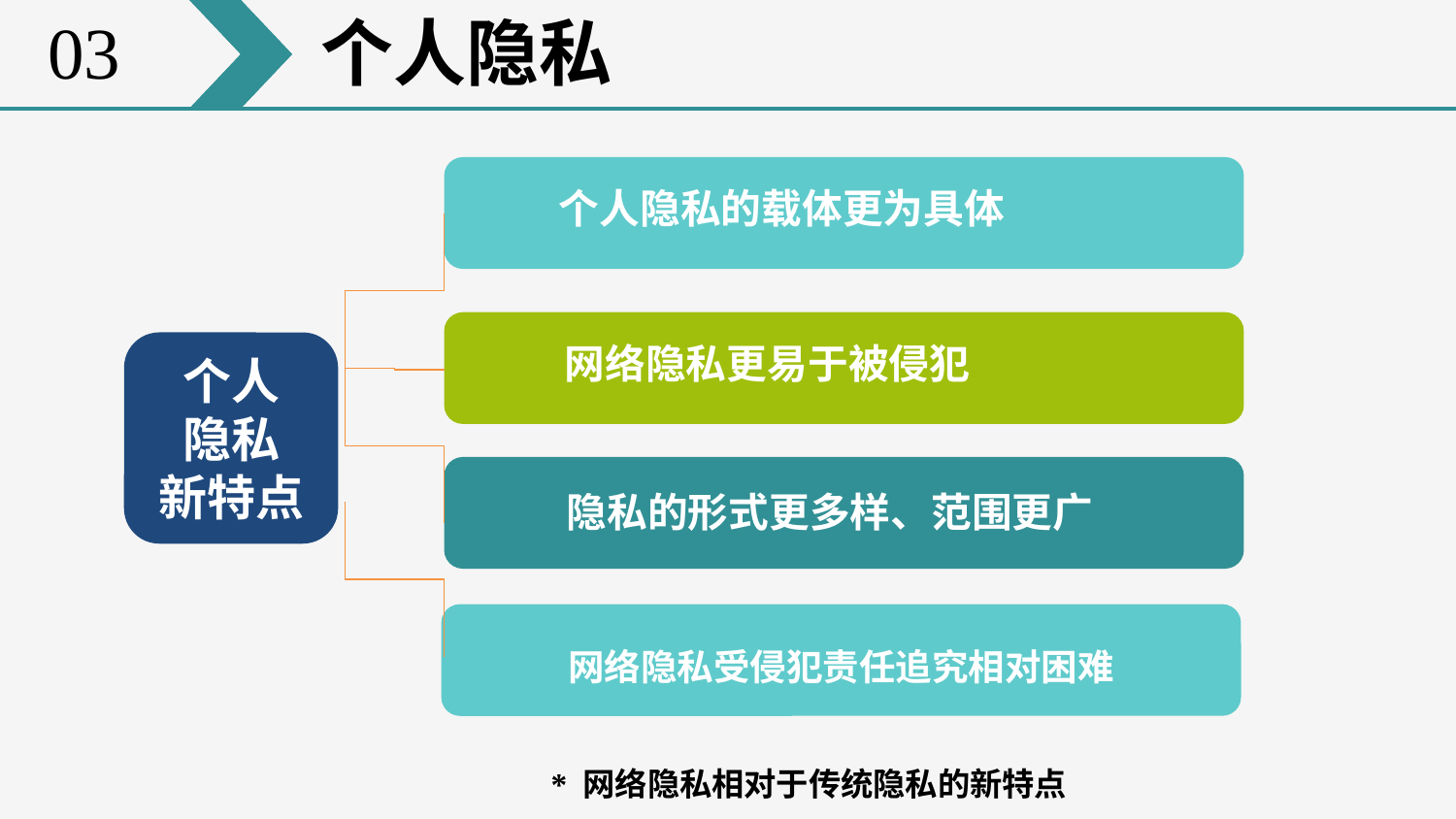

03
个人隐私

个人隐私的载体更为具体

网络隐私更易于被侵犯
个人
隐私
新特点

隐私的形式更多样、范围更广
网络隐私受侵犯责任追究相对困难
* 网络隐私相对于传统隐私的新特点